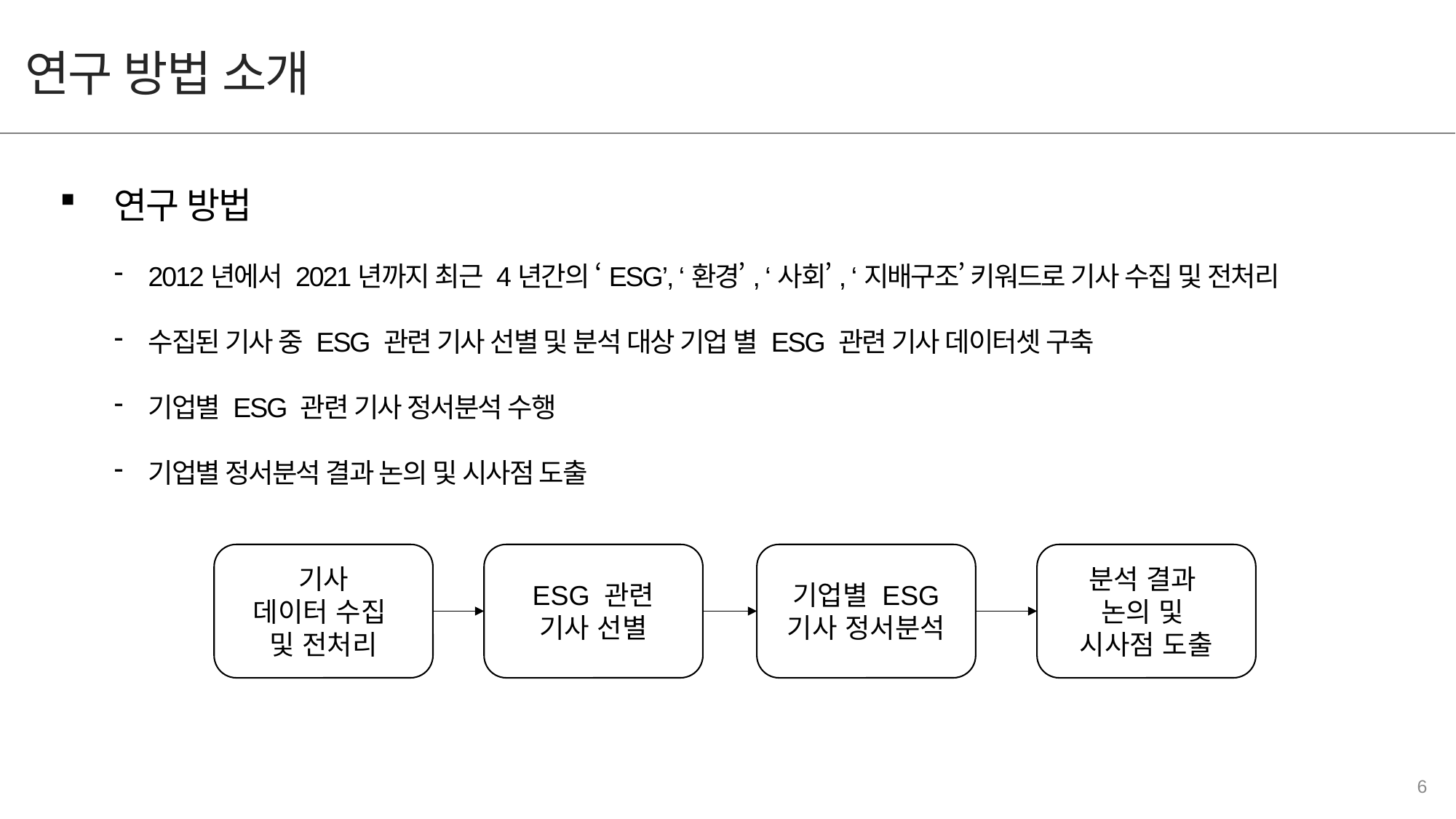

연구 방법 소개
연구 방법
2012년에서 2021년까지 최근 4년간의 ‘ESG’, ‘환경’, ‘사회’, ‘지배구조’ 키워드로 기사 수집 및 전처리
수집된 기사 중 ESG 관련 기사 선별 및 분석 대상 기업 별 ESG 관련 기사 데이터셋 구축
기업별 ESG 관련 기사 정서분석 수행
기업별 정서분석 결과 논의 및 시사점 도출
기사
데이터 수집
및 전처리
ESG 관련
기사 선별
기업별 ESG
기사 정서분석
분석 결과
논의 및
시사점 도출
6